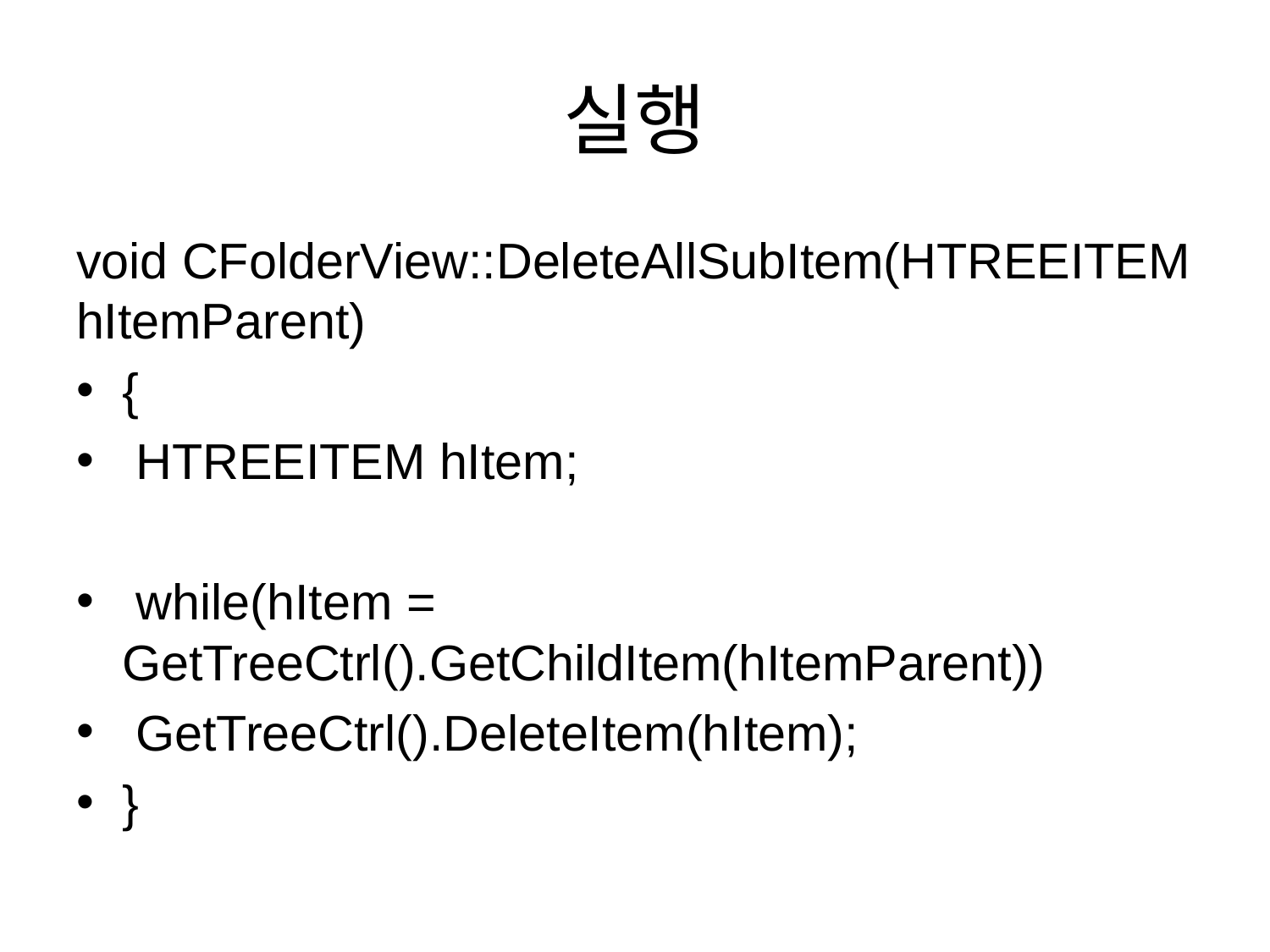

# 실행
void CFolderView::DeleteAllSubItem(HTREEITEM hItemParent)
{
 HTREEITEM hItem;

 while(hItem = GetTreeCtrl().GetChildItem(hItemParent))
 GetTreeCtrl().DeleteItem(hItem);
}